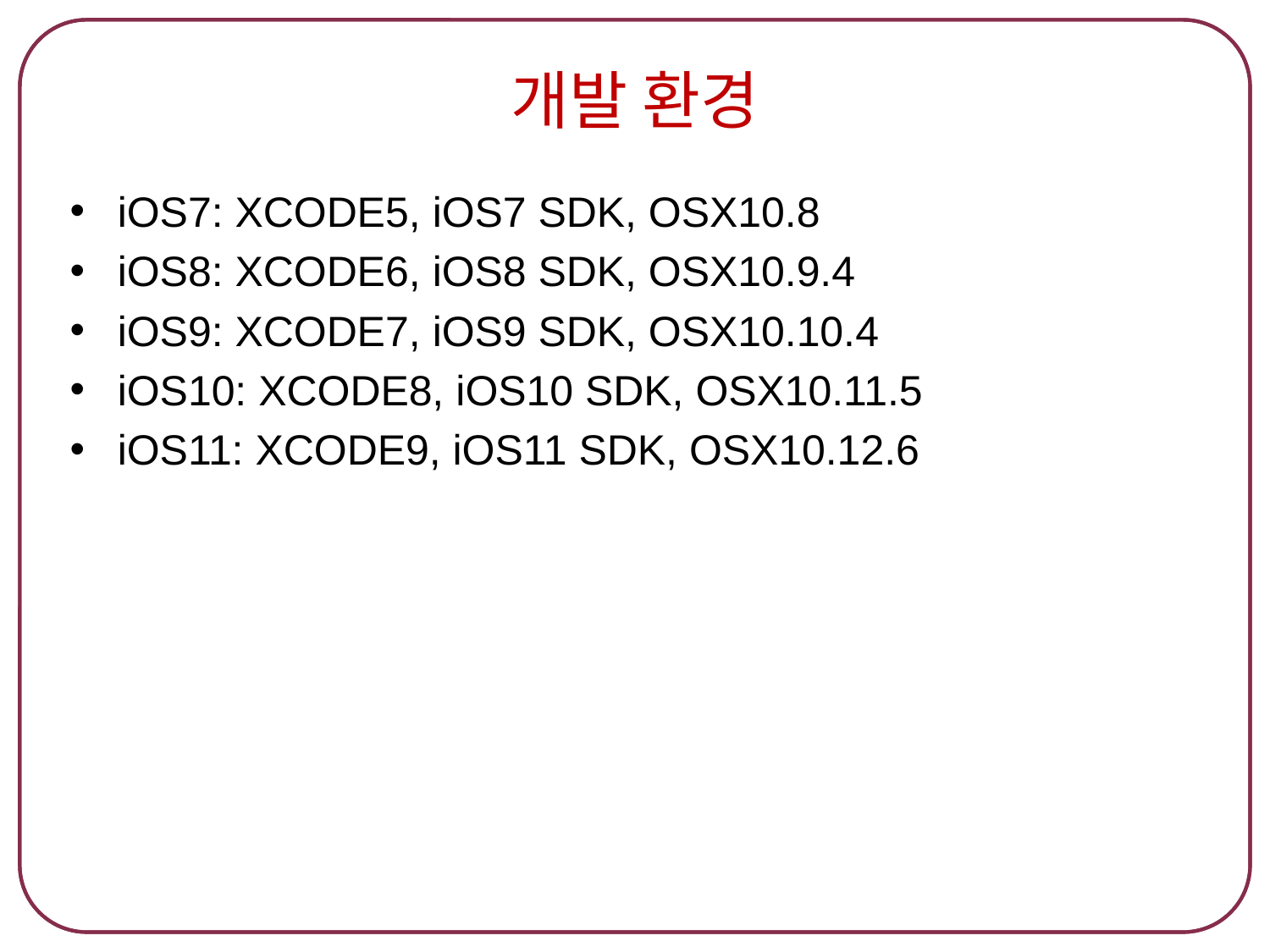

# 개발 환경
iOS7: XCODE5, iOS7 SDK, OSX10.8
iOS8: XCODE6, iOS8 SDK, OSX10.9.4
iOS9: XCODE7, iOS9 SDK, OSX10.10.4
iOS10: XCODE8, iOS10 SDK, OSX10.11.5
iOS11: XCODE9, iOS11 SDK, OSX10.12.6
4